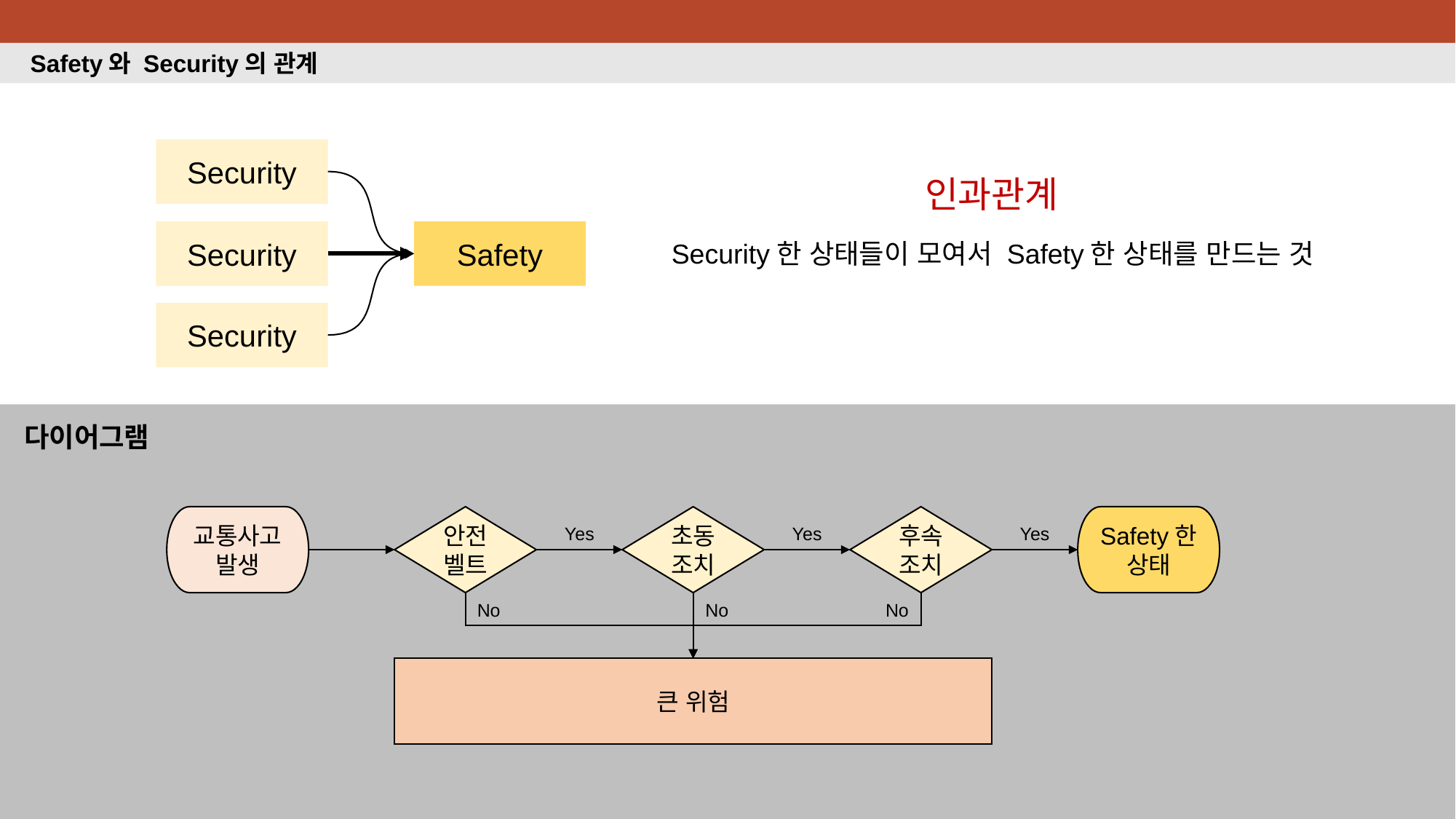

Safety와 Security의 관계
Security
인과관계
Security
Safety
Security한 상태들이 모여서 Safety한 상태를 만드는 것
Security

다이어그램
교통사고
발생
안전벨트
초동 조치
후속 조치
Safety한 상태
Yes
Yes
Yes
No
No
No
큰 위험